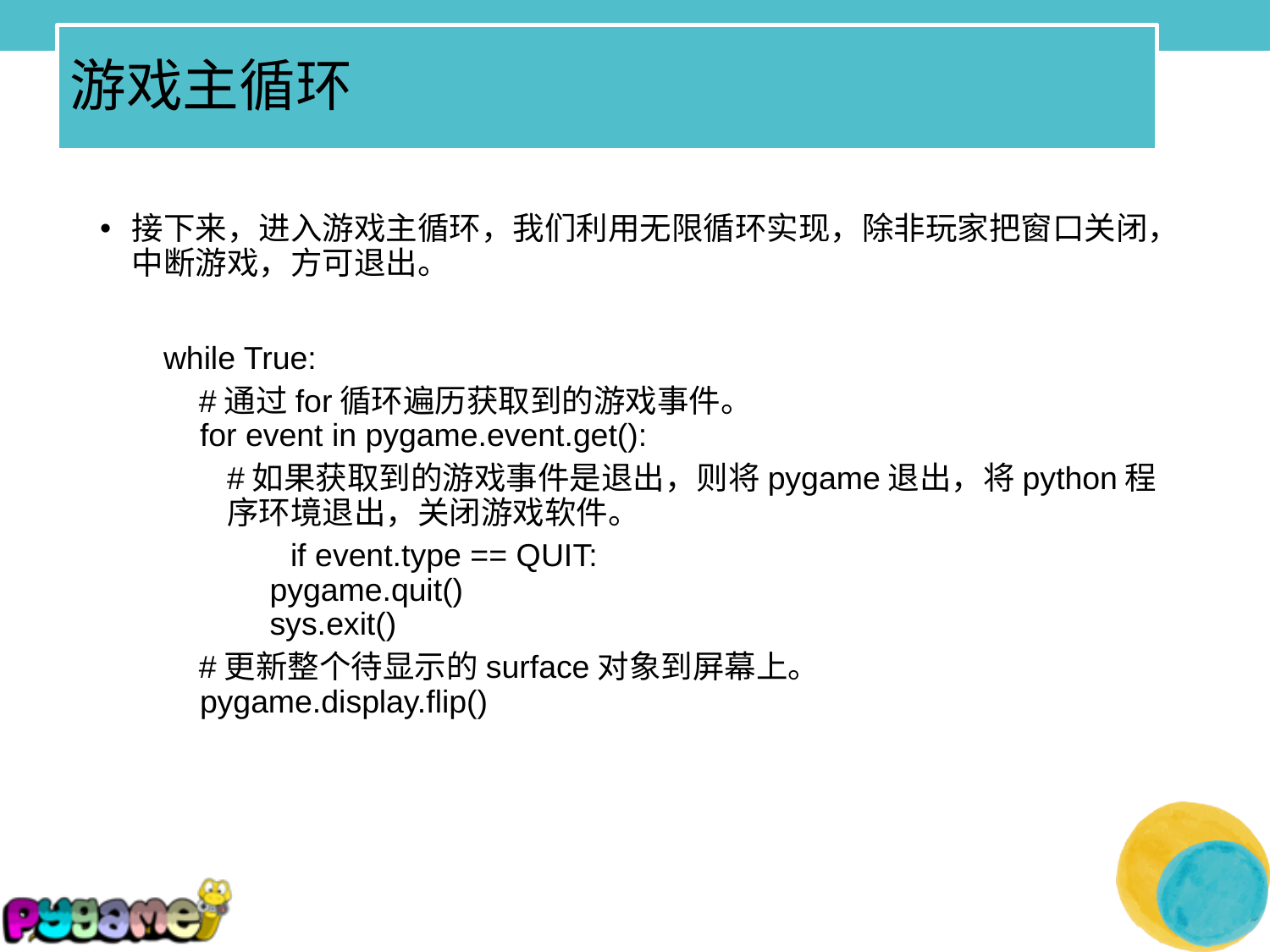

# 游戏主循环
接下来，进入游戏主循环，我们利用无限循环实现，除非玩家把窗口关闭，中断游戏，方可退出。

while True:
    #通过for循环遍历获取到的游戏事件。
    for event in pygame.event.get():
#如果获取到的游戏事件是退出，则将pygame退出，将python程序环境退出，关闭游戏软件。
	if event.type == QUIT:
            pygame.quit()
            sys.exit()
    #更新整个待显示的surface对象到屏幕上。
    pygame.display.flip()